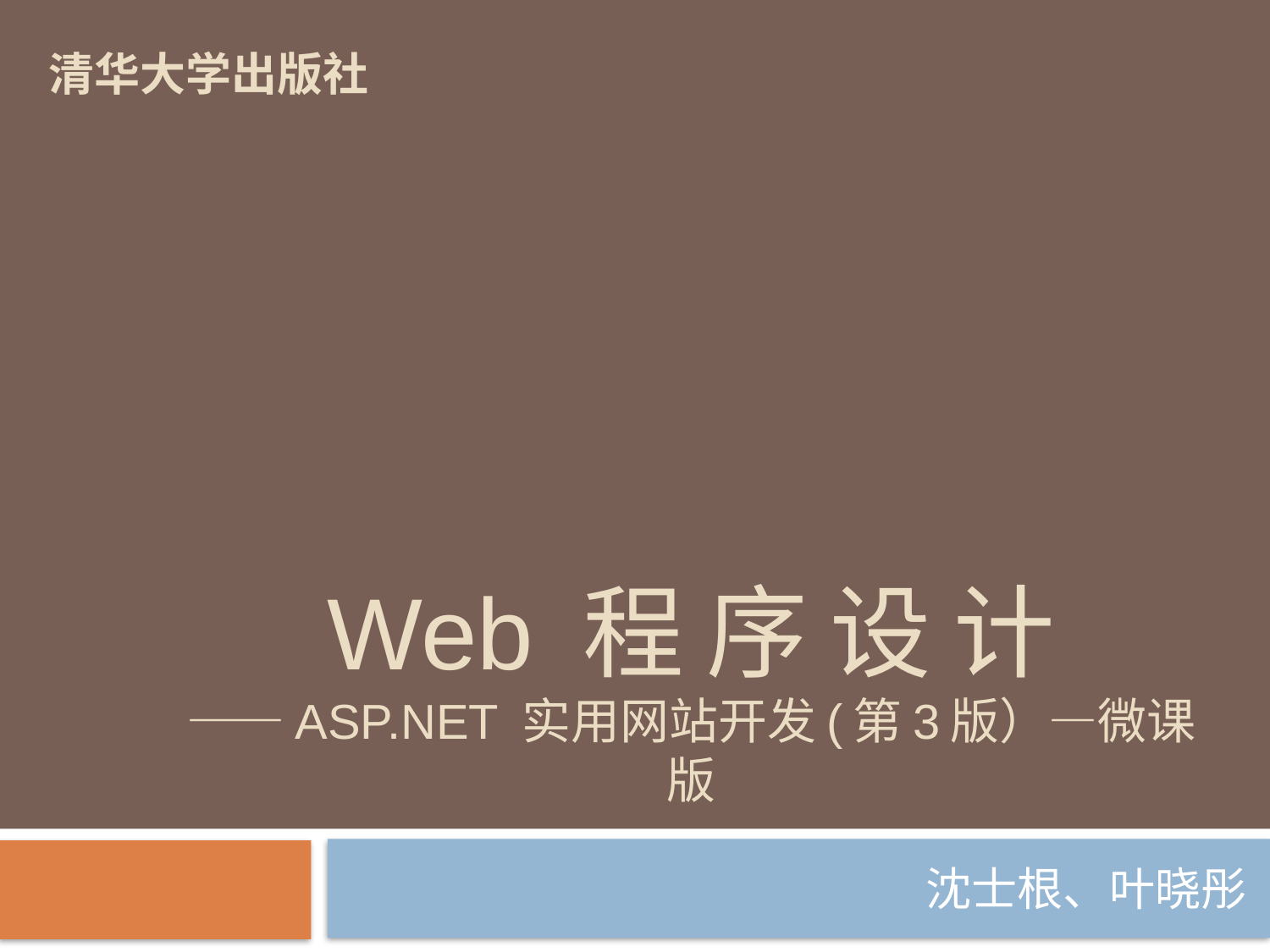

清华大学出版社
# Web 程 序 设 计 ——ASP.NET 实用网站开发(第3版）—微课版
沈士根、叶晓彤